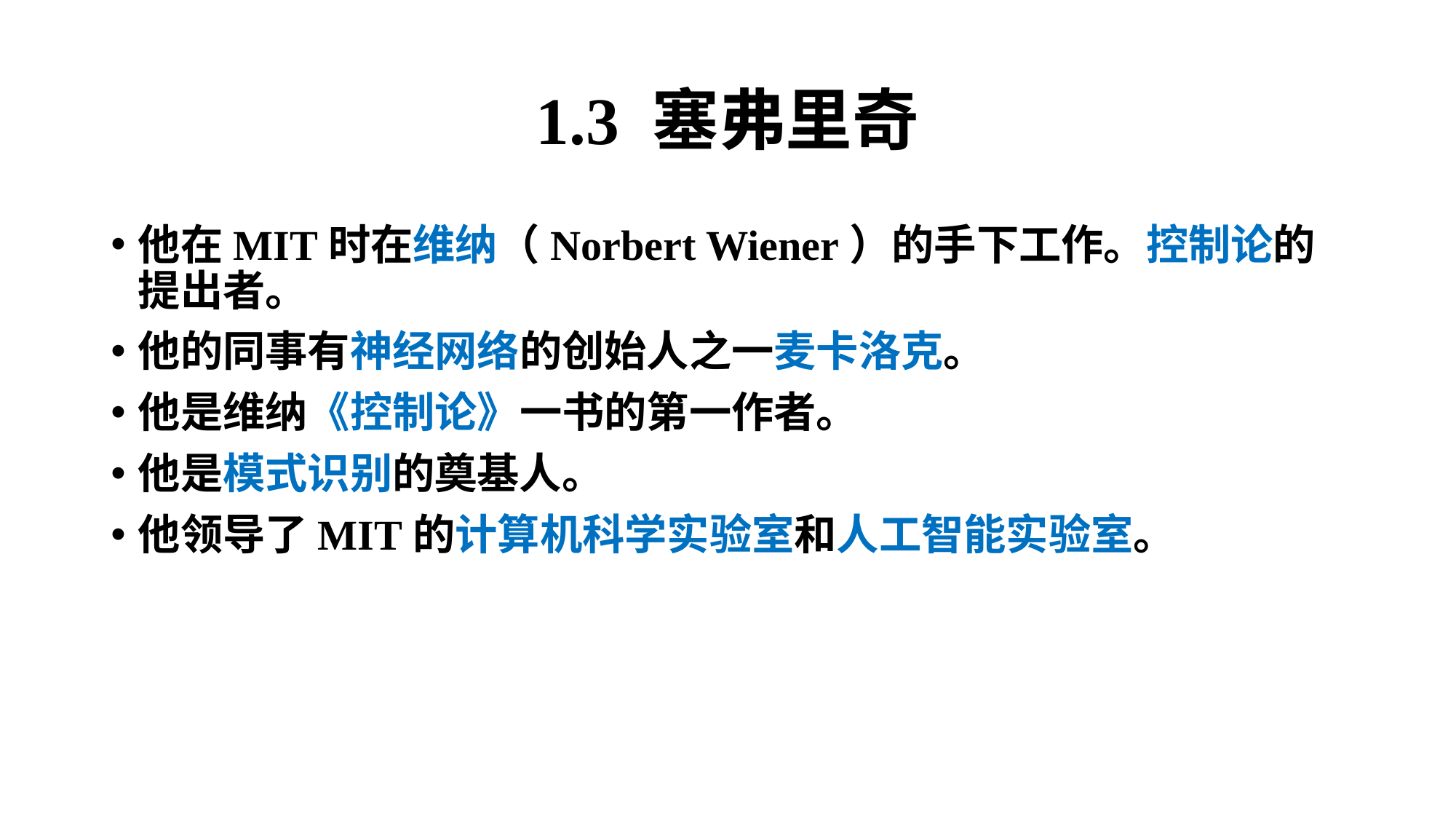

# 1.3 塞弗里奇
他在MIT时在维纳（Norbert Wiener）的手下工作。控制论的提出者。
他的同事有神经网络的创始人之一麦卡洛克。
他是维纳《控制论》一书的第一作者。
他是模式识别的奠基人。
他领导了MIT的计算机科学实验室和人工智能实验室。